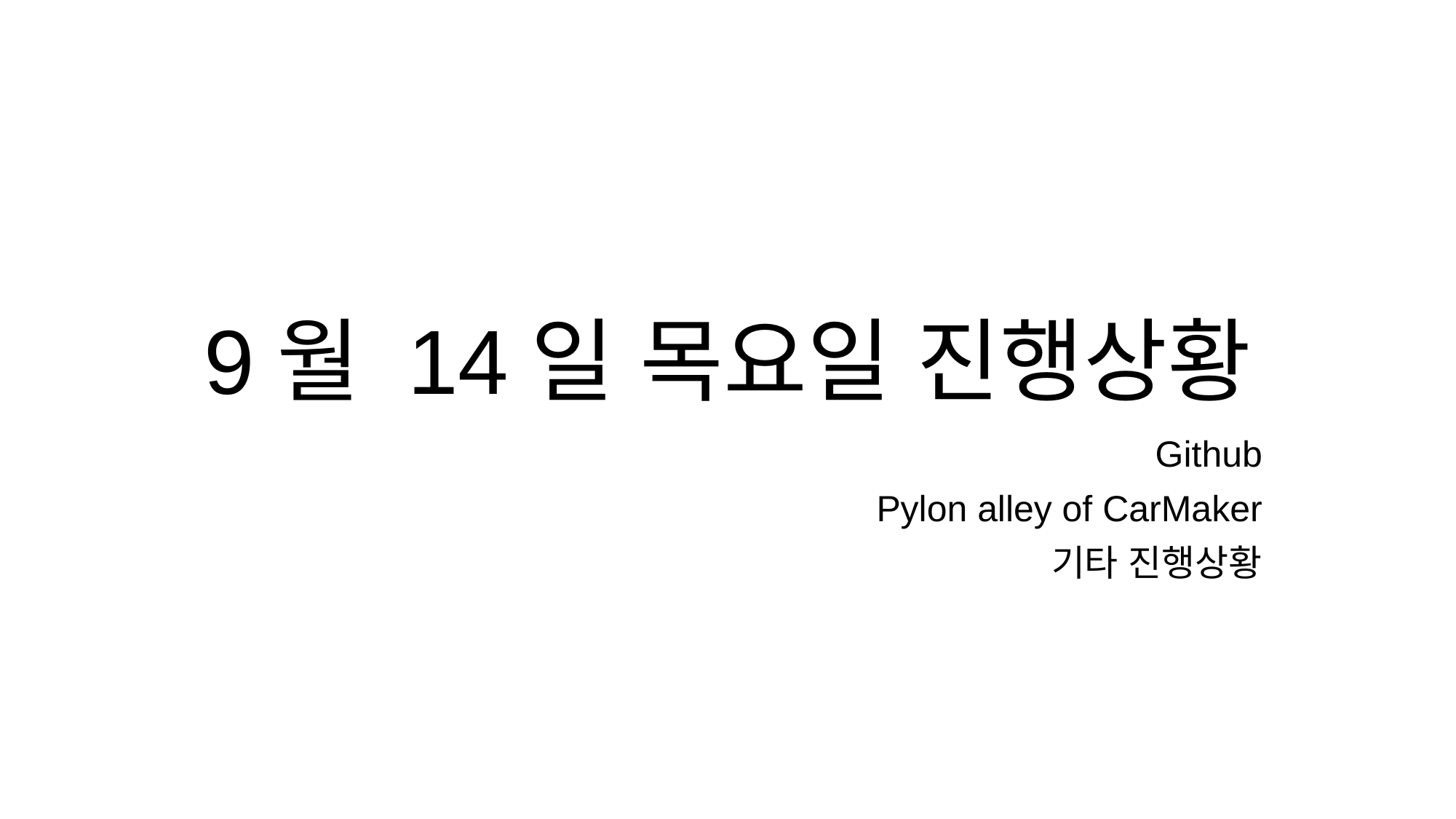

# 9월 14일 목요일 진행상황
Github
Pylon alley of CarMaker
기타 진행상황